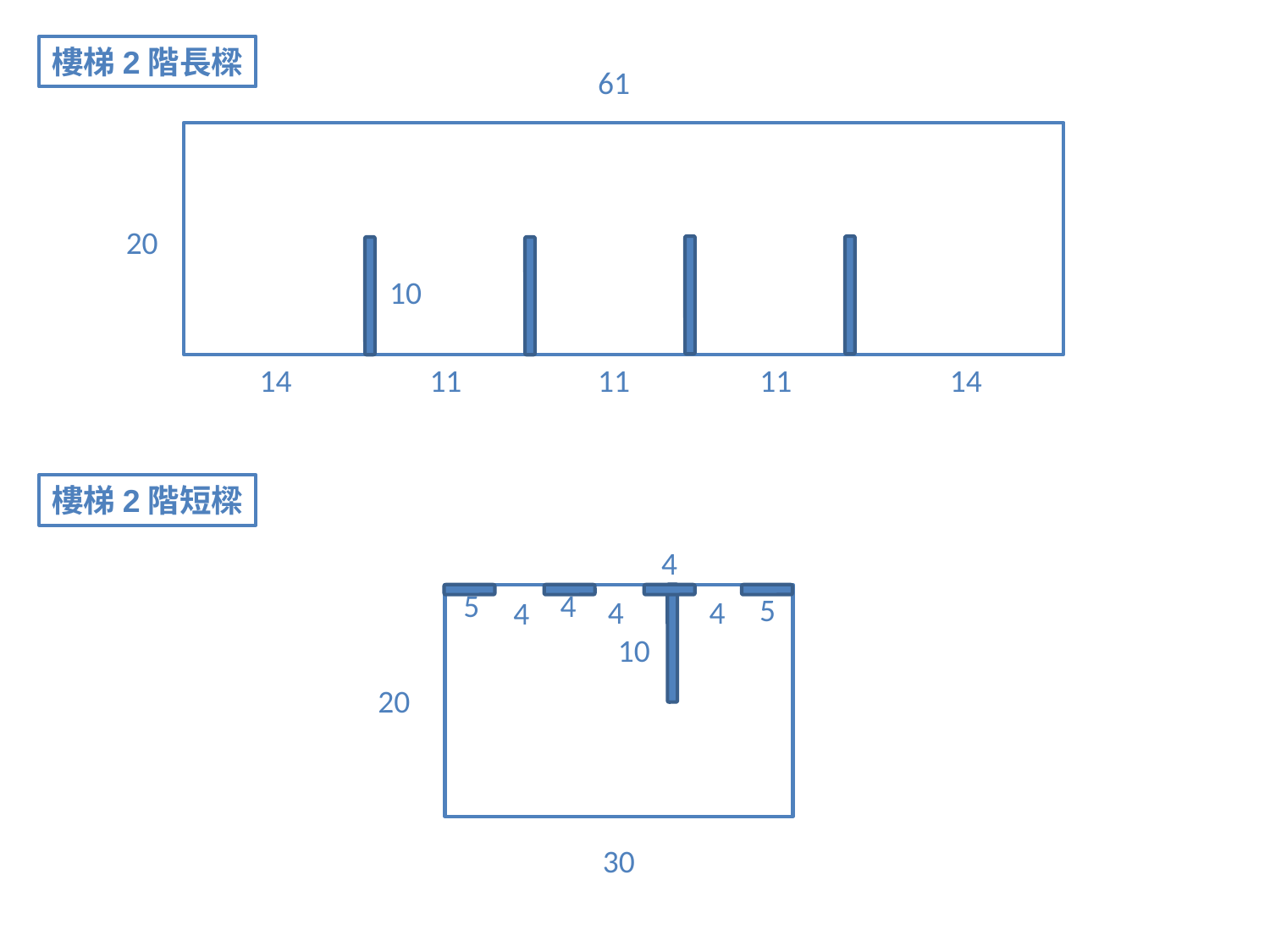

樓梯2階長樑
61

20
10

14
11
11
11
14
樓梯2階短樑
4
5
4
5

4
4
4
10

20
30